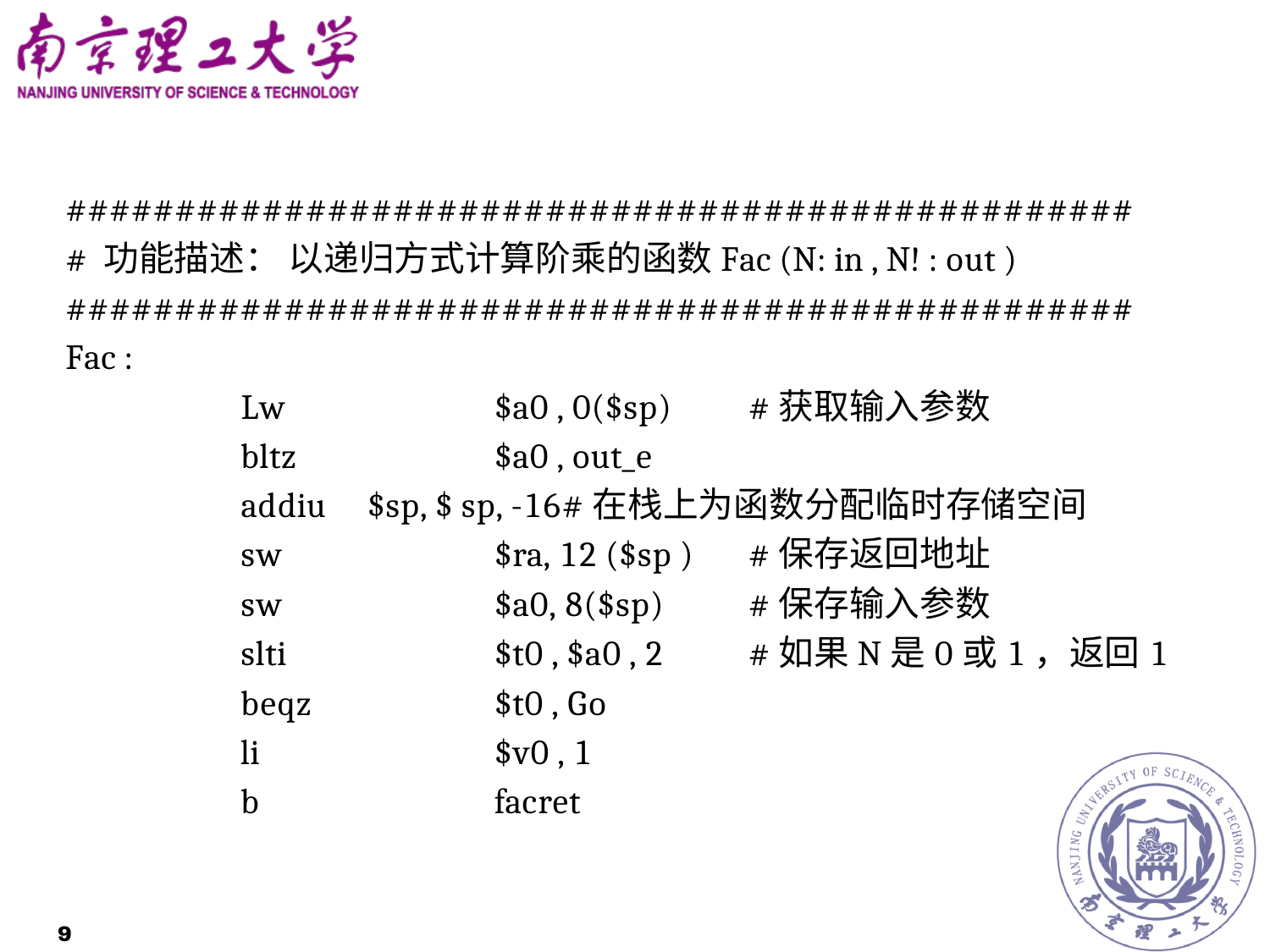

#################################################
# 功能描述： 以递归方式计算阶乘的函数Fac (N: in , N! : out )
#################################################
Fac :
 		Lw		$a0 , 0($sp)	#获取输入参数
		bltz		$a0 , out_e
 		addiu	$sp, $ sp, -16#在栈上为函数分配临时存储空间
 		sw		$ra, 12 ($sp )	#保存返回地址
 		sw		$a0, 8($sp)	#保存输入参数
 		slti		$t0 , $a0 , 2	#如果N是0或1，返回1
 		beqz		$t0 , Go
 		li		$v0 , 1
 		b		facret
9